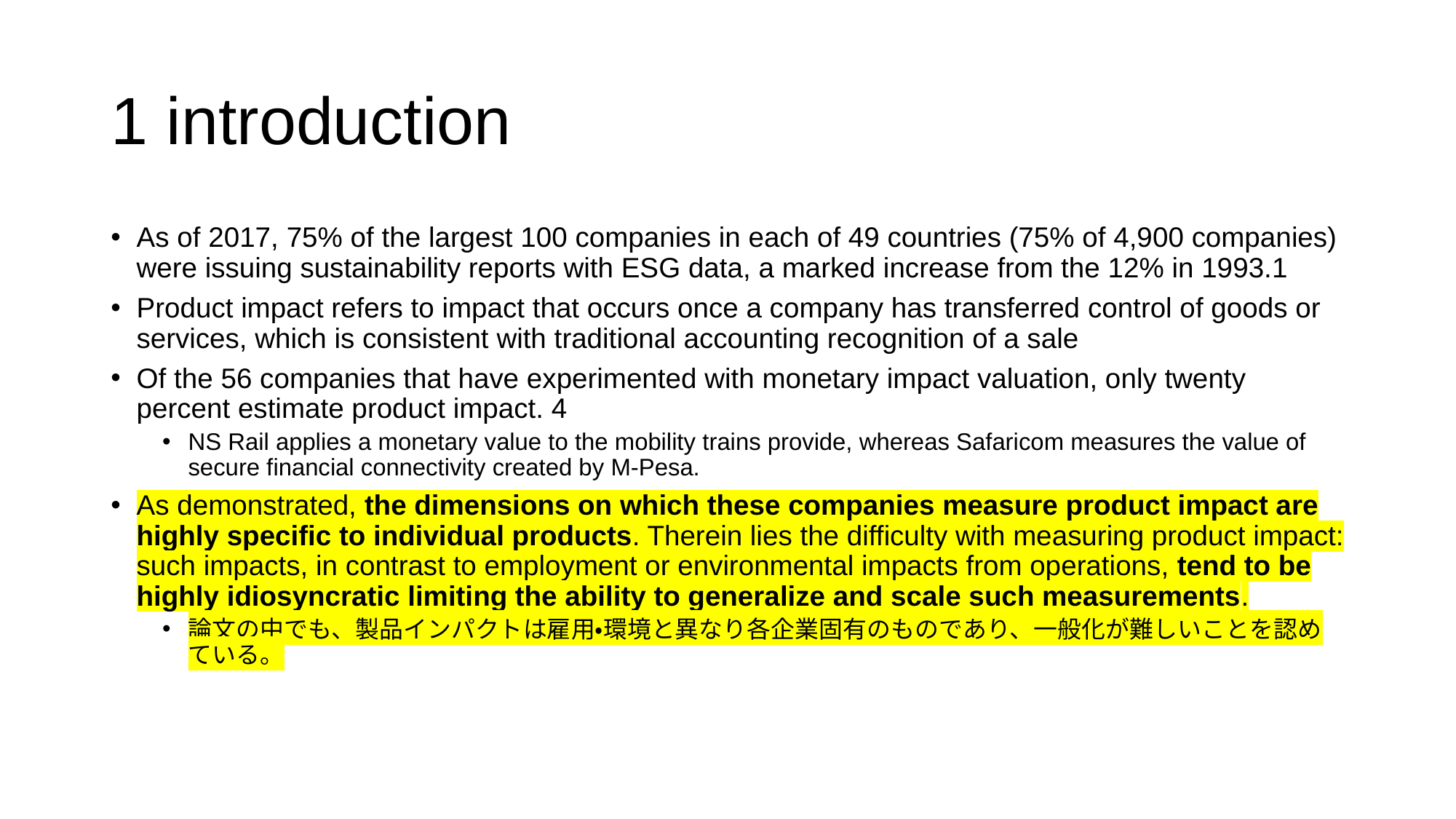

# 1 introduction
As of 2017, 75% of the largest 100 companies in each of 49 countries (75% of 4,900 companies) were issuing sustainability reports with ESG data, a marked increase from the 12% in 1993.1
Product impact refers to impact that occurs once a company has transferred control of goods or services, which is consistent with traditional accounting recognition of a sale
Of the 56 companies that have experimented with monetary impact valuation, only twenty percent estimate product impact. 4
NS Rail applies a monetary value to the mobility trains provide, whereas Safaricom measures the value of secure financial connectivity created by M-Pesa.
As demonstrated, the dimensions on which these companies measure product impact are highly specific to individual products. Therein lies the difficulty with measuring product impact: such impacts, in contrast to employment or environmental impacts from operations, tend to be highly idiosyncratic limiting the ability to generalize and scale such measurements.
論文の中でも、製品インパクトは雇用・環境と異なり各企業固有のものであり、一般化が難しいことを認めている。